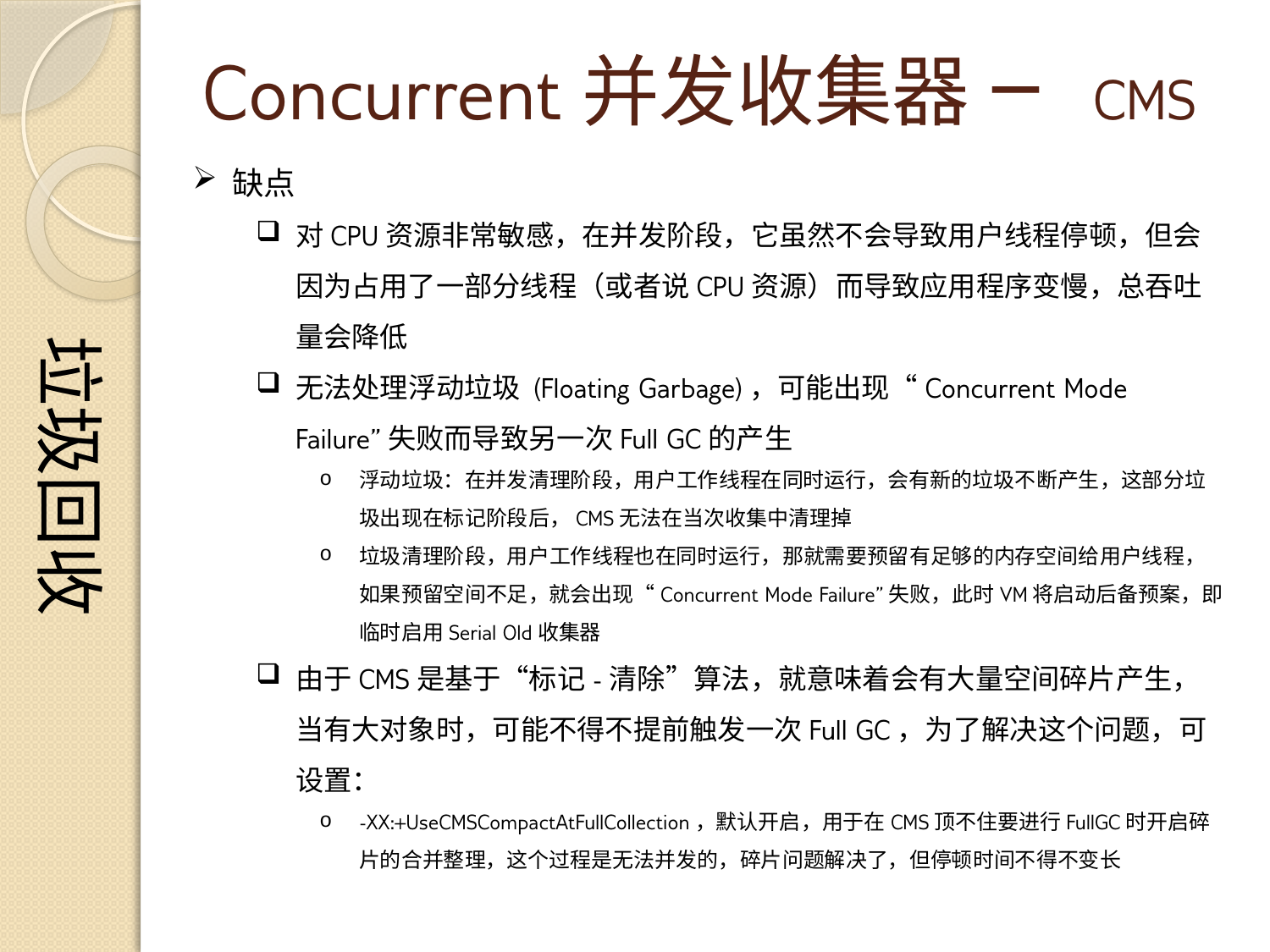

垃圾回收
# Concurrent并发收集器 – CMS
缺点
对CPU资源非常敏感，在并发阶段，它虽然不会导致用户线程停顿，但会因为占用了一部分线程（或者说CPU资源）而导致应用程序变慢，总吞吐量会降低
无法处理浮动垃圾 (Floating Garbage)，可能出现“Concurrent Mode Failure”失败而导致另一次Full GC的产生
浮动垃圾：在并发清理阶段，用户工作线程在同时运行，会有新的垃圾不断产生，这部分垃圾出现在标记阶段后，CMS无法在当次收集中清理掉
垃圾清理阶段，用户工作线程也在同时运行，那就需要预留有足够的内存空间给用户线程，如果预留空间不足，就会出现“Concurrent Mode Failure”失败，此时VM将启动后备预案，即临时启用Serial Old收集器
由于CMS是基于“标记-清除”算法，就意味着会有大量空间碎片产生，当有大对象时，可能不得不提前触发一次Full GC，为了解决这个问题，可设置：
-XX:+UseCMSCompactAtFullCollection，默认开启，用于在CMS顶不住要进行FullGC时开启碎片的合并整理，这个过程是无法并发的，碎片问题解决了，但停顿时间不得不变长